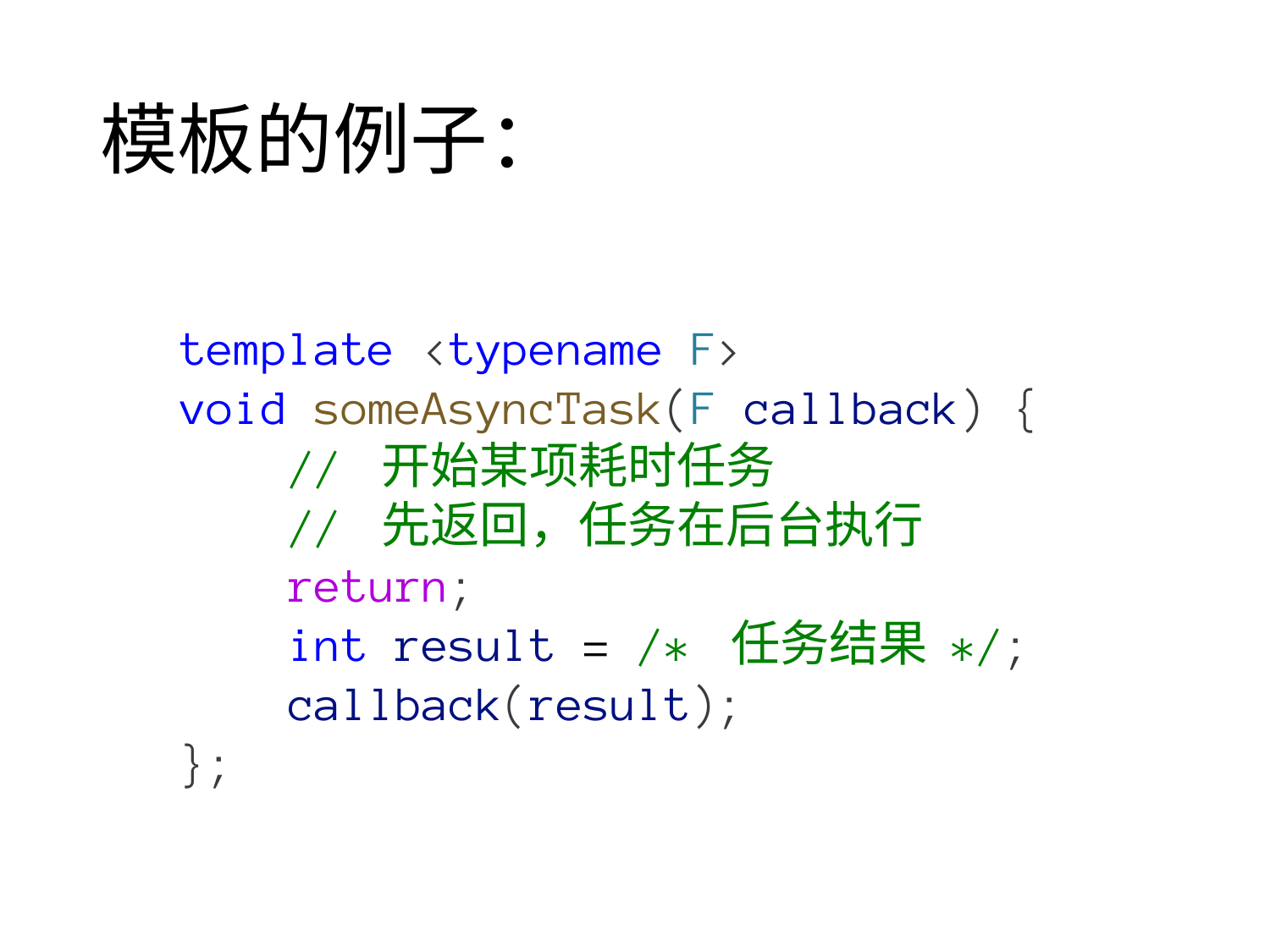

# 模板的例子：
template <typename F>
void someAsyncTask(F callback) {
    // 开始某项耗时任务
    // 先返回，任务在后台执行
    return;
    int result = /* 任务结果 */;
    callback(result);
};